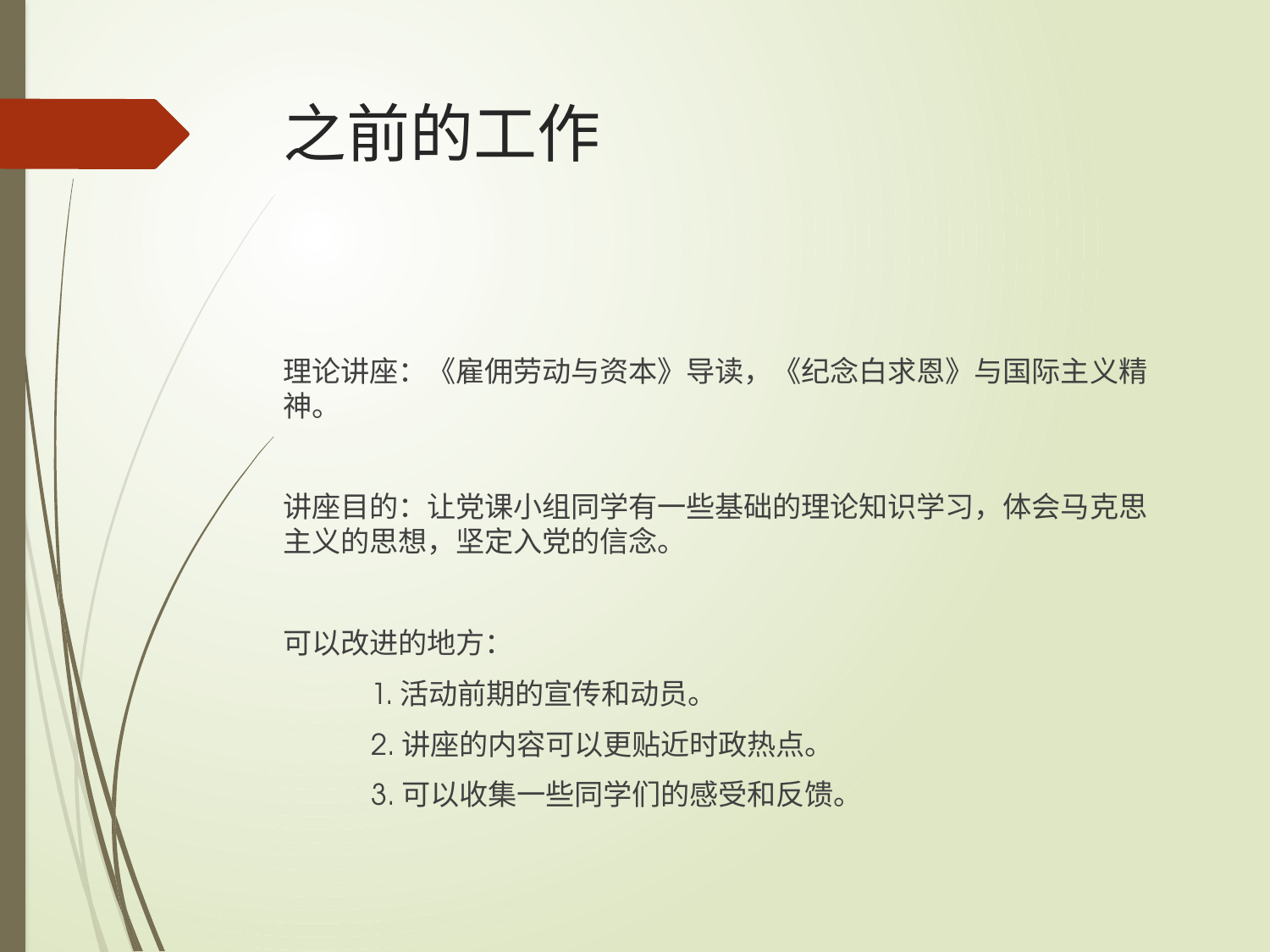

# 之前的工作

理论讲座：《雇佣劳动与资本》导读，《纪念白求恩》与国际主义精神。

讲座目的：让党课小组同学有一些基础的理论知识学习，体会马克思主义的思想，坚定入党的信念。

可以改进的地方：
           1.活动前期的宣传和动员。
           2.讲座的内容可以更贴近时政热点。
           3.可以收集一些同学们的感受和反馈。